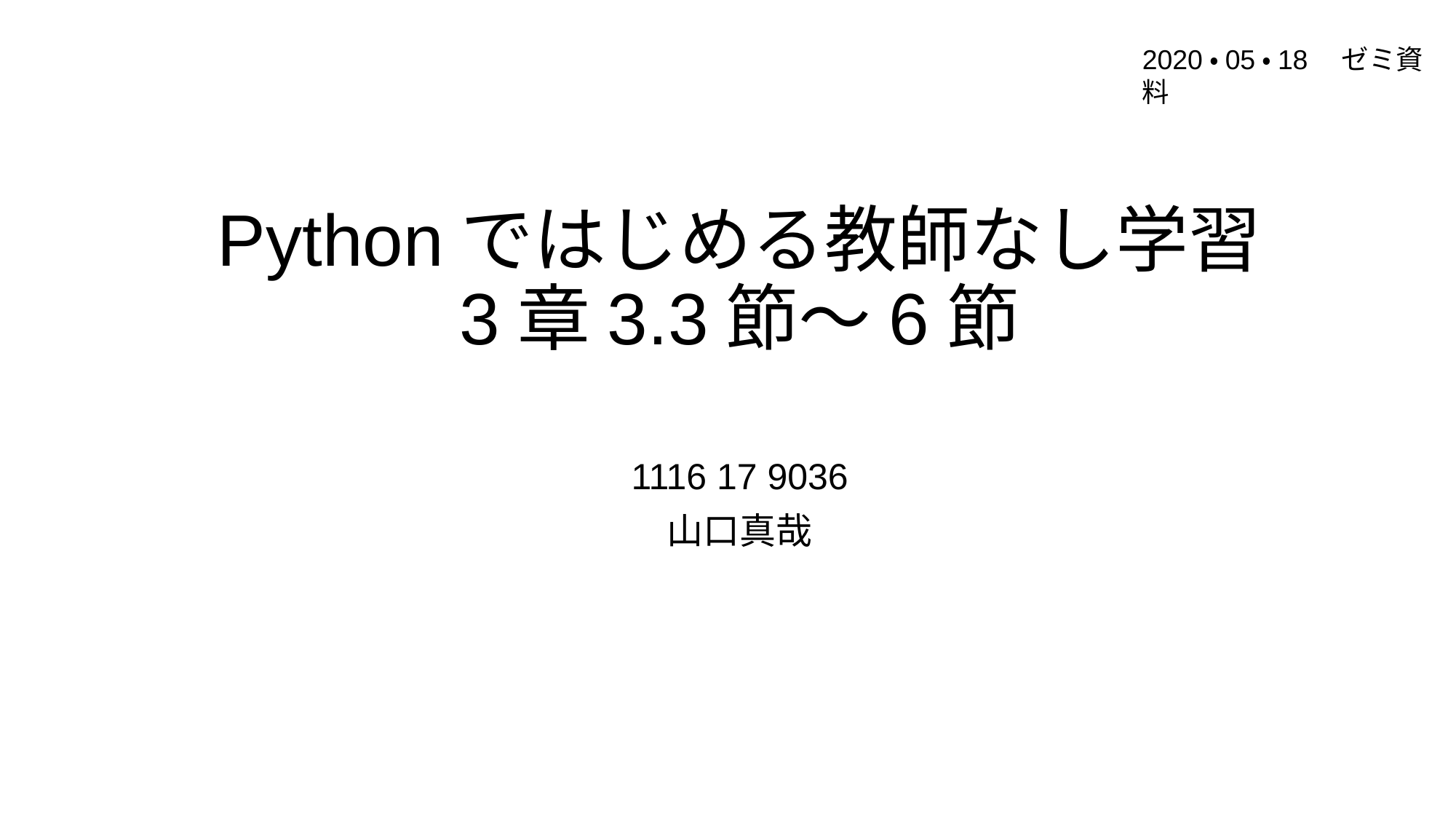

2020・05・18　ゼミ資料
# Pythonではじめる教師なし学習 3章3.3節～6節
1116 17 9036
山口真哉